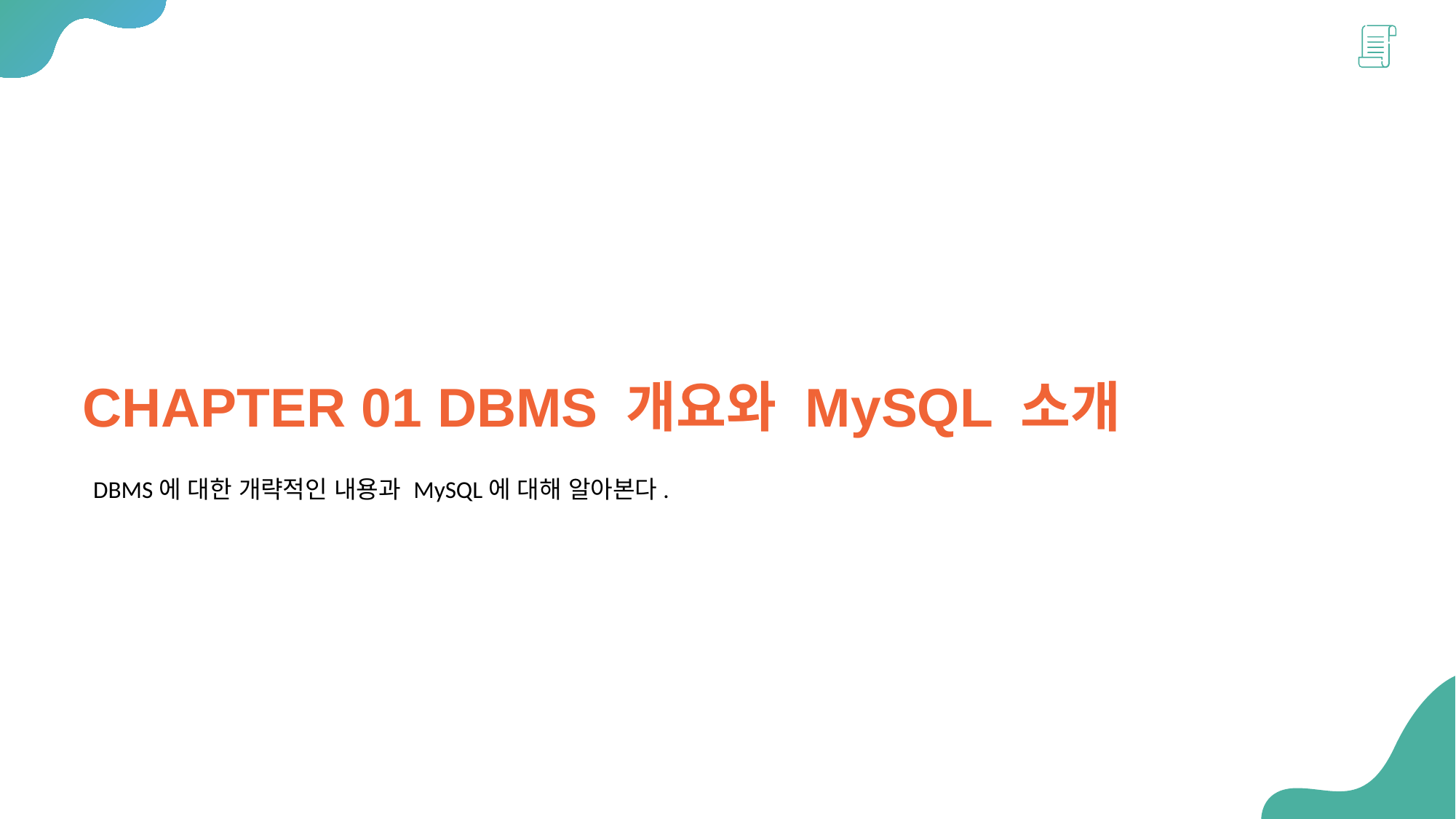

CHAPTER 01 DBMS 개요와 MySQL 소개
DBMS에 대한 개략적인 내용과 MySQL에 대해 알아본다.